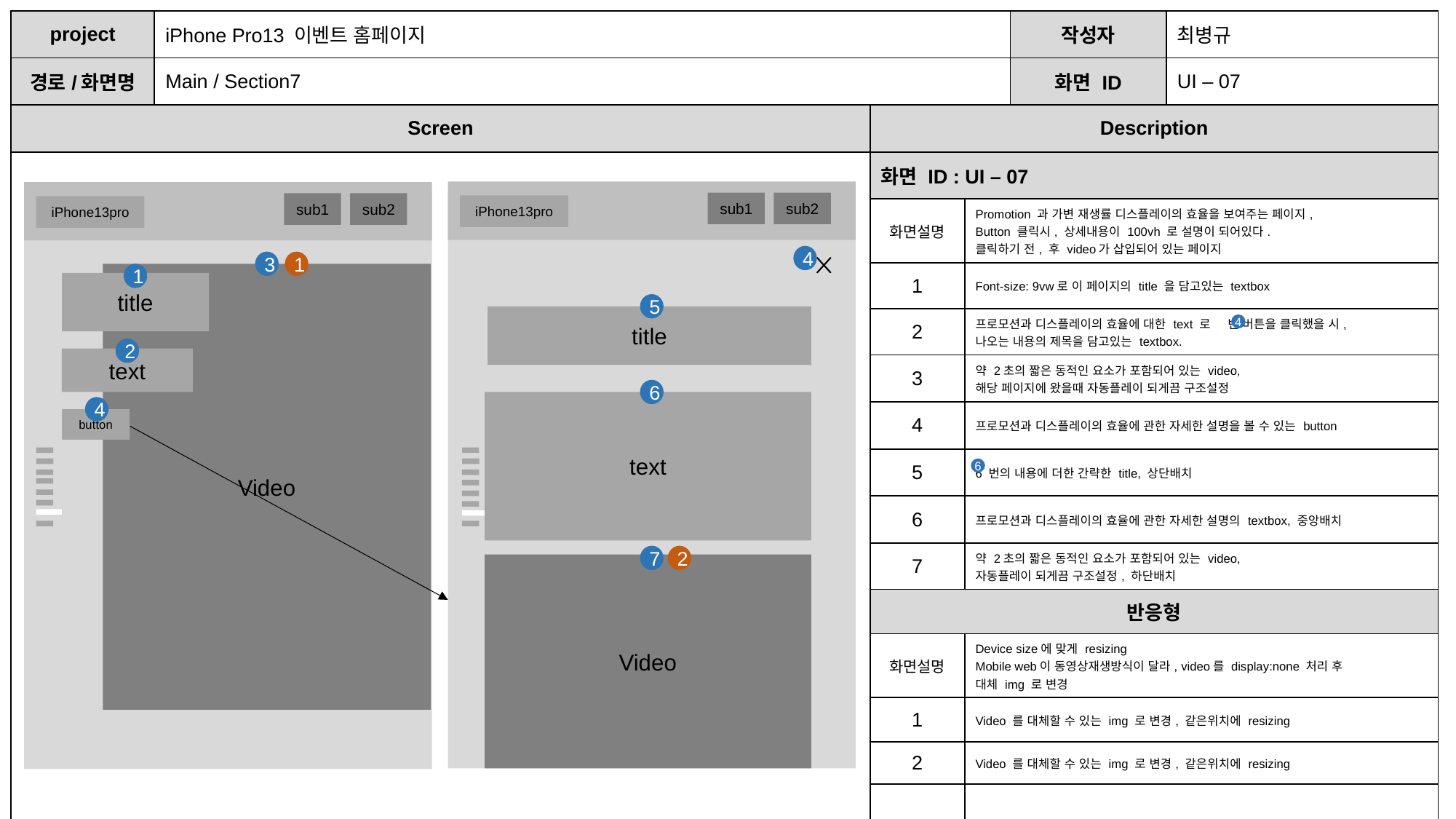

| project | iPhone Pro13 이벤트 홈페이지 |  |  | 작성자 | 최병규 |
| --- | --- | --- | --- | --- | --- |
| 경로/화면명 | Main / Section7 |  |  | 화면 ID | UI – 07 |
| Screen |  | Description |  |  |  |
|  |  | 화면 ID : UI – 07 |  |  |  |
|  |  | 화면설명 | Promotion 과 가변 재생률 디스플레이의 효율을 보여주는 페이지, Button 클릭시, 상세내용이 100vh 로 설명이 되어있다. 클릭하기 전, 후 video가 삽입되어 있는 페이지 |  |  |
|  |  | 1 | Font-size: 9vw로 이 페이지의 title 을 담고있는 textbox |  |  |
|  |  | 2 | 프로모션과 디스플레이의 효율에 대한 text 로 번 버튼을 클릭했을 시, 나오는 내용의 제목을 담고있는 textbox. |  |  |
|  |  | 3 | 약 2초의 짧은 동적인 요소가 포함되어 있는 video, 해당 페이지에 왔을때 자동플레이 되게끔 구조설정 |  |  |
|  |  | 4 | 프로모션과 디스플레이의 효율에 관한 자세한 설명을 볼 수 있는 button |  |  |
|  |  | 5 | 6 번의 내용에 더한 간략한 title, 상단배치 |  |  |
|  |  | 6 | 프로모션과 디스플레이의 효율에 관한 자세한 설명의 textbox, 중앙배치 |  |  |
|  |  | 7 | 약 2초의 짧은 동적인 요소가 포함되어 있는 video, 자동플레이 되게끔 구조설정, 하단배치 |  |  |
|  |  | 반응형 |  |  |  |
|  |  | 화면설명 | Device size에 맞게 resizing Mobile web이 동영상재생방식이 달라, video를 display:none 처리 후 대체 img 로 변경 |  |  |
|  |  | 1 | Video 를 대체할 수 있는 img 로 변경, 같은위치에 resizing |  |  |
|  |  | 2 | Video 를 대체할 수 있는 img 로 변경, 같은위치에 resizing |  |  |
|  |  |  |  |  |  |

sub2
sub1
iPhone13pro

sub2
sub1
iPhone13pro

4
3
1
1
Video
title
5
title
4
2
text
6
text
4
button

6

7
2
Video